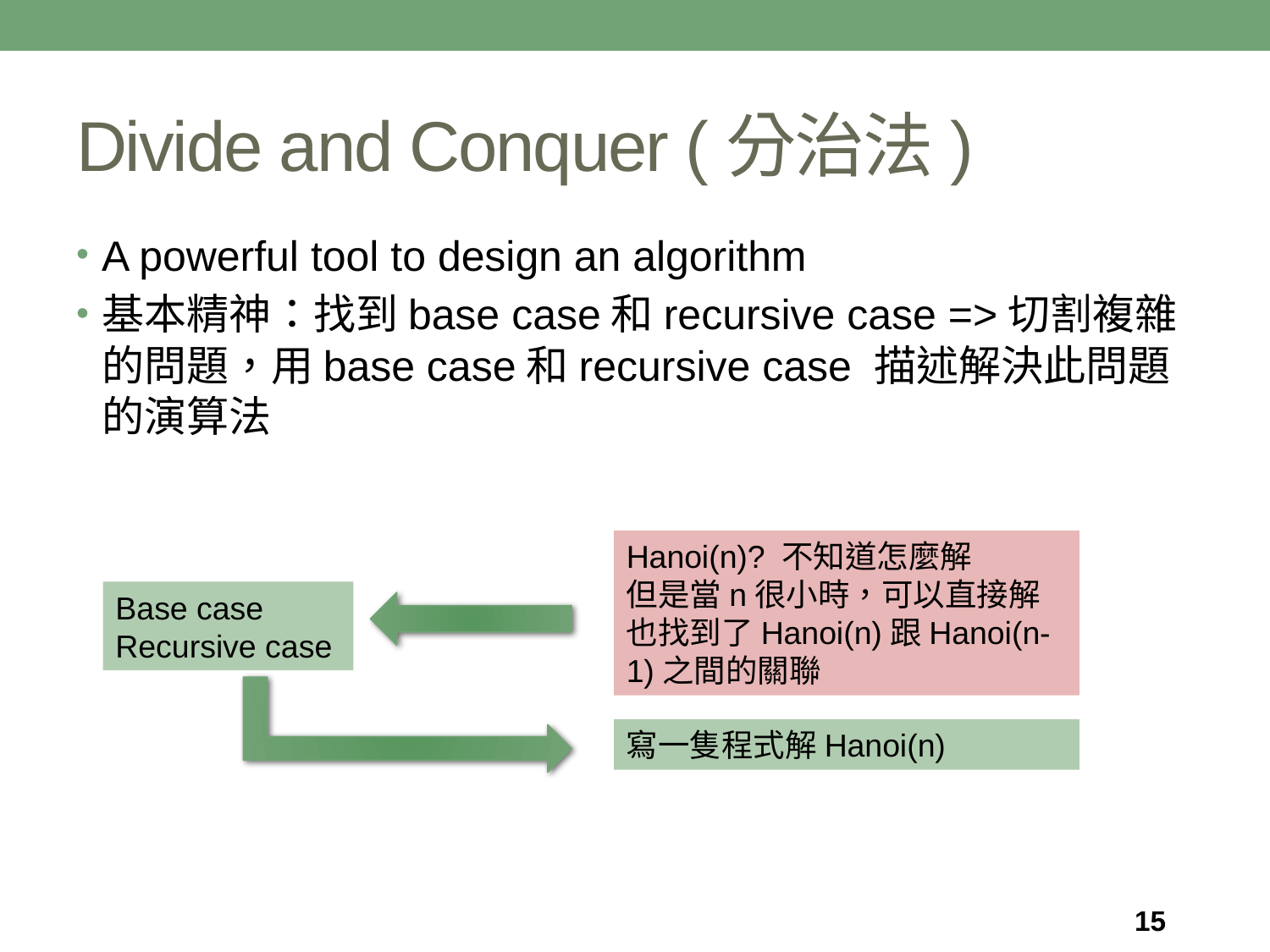

# Divide and Conquer (分治法)
A powerful tool to design an algorithm
基本精神：找到base case和recursive case =>切割複雜的問題，用base case和recursive case 描述解決此問題的演算法
Hanoi(n)? 不知道怎麼解
但是當n很小時，可以直接解
也找到了Hanoi(n)跟Hanoi(n-1)之間的關聯
Base case
Recursive case

寫一隻程式解Hanoi(n)
15